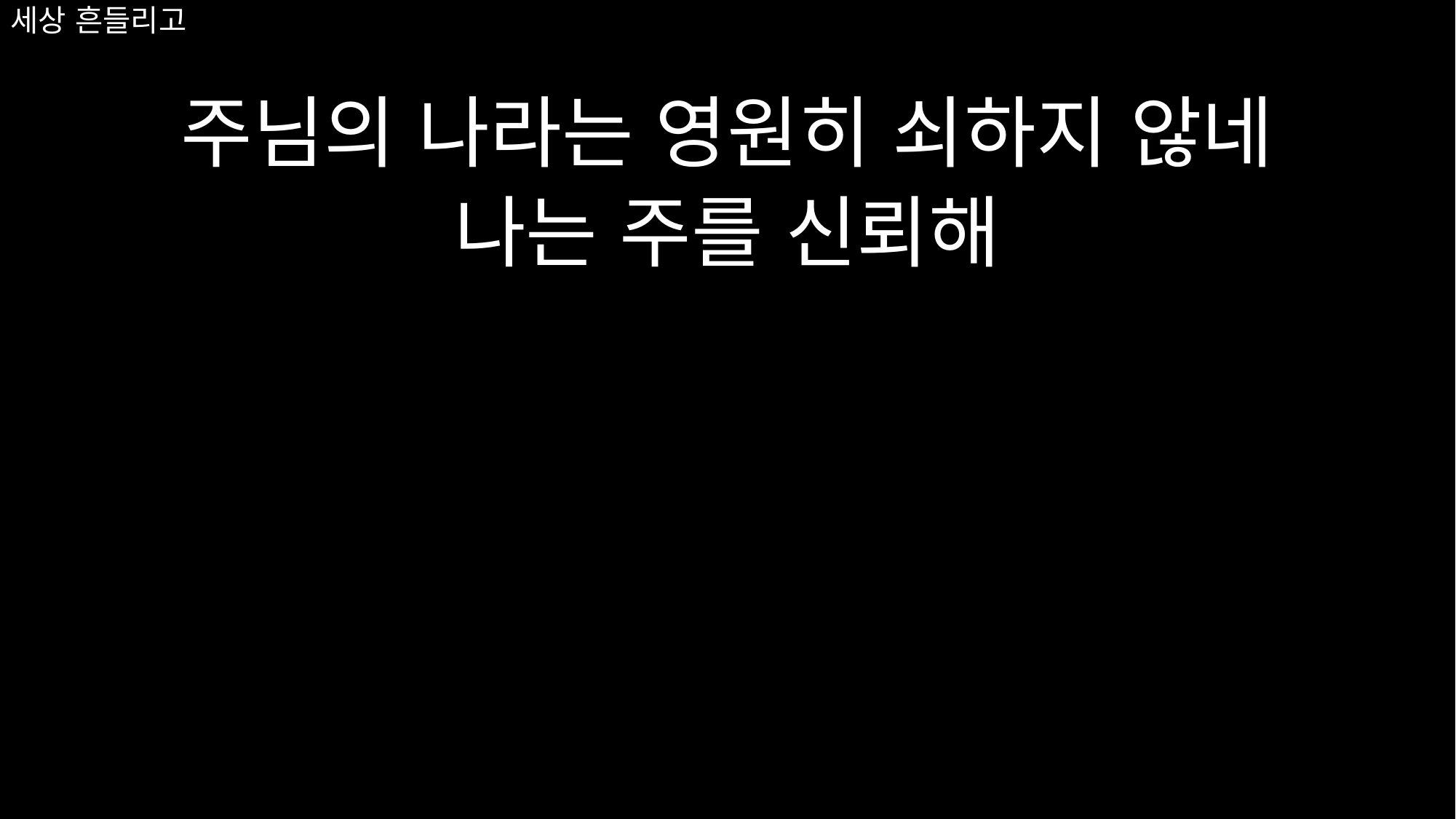

# 세상 흔들리고
주님의 나라는 영원히 쇠하지 않네
나는 주를 신뢰해